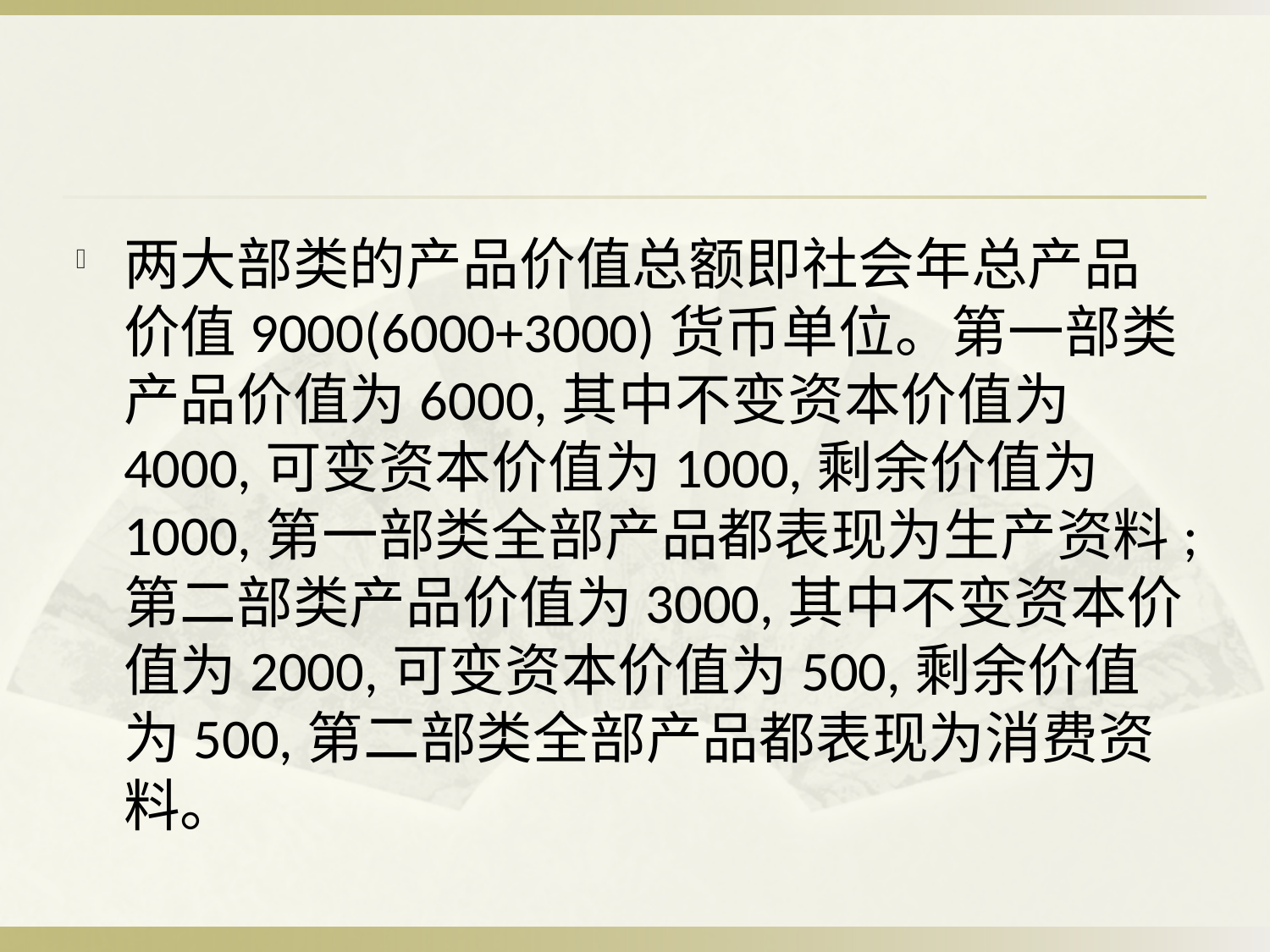

#
两大部类的产品价值总额即社会年总产品价值9000(6000+3000)货币单位。第一部类产品价值为6000,其中不变资本价值为4000,可变资本价值为1000,剩余价值为1000,第一部类全部产品都表现为生产资料;第二部类产品价值为3000,其中不变资本价值为2000,可变资本价值为500,剩余价值为500,第二部类全部产品都表现为消费资料。